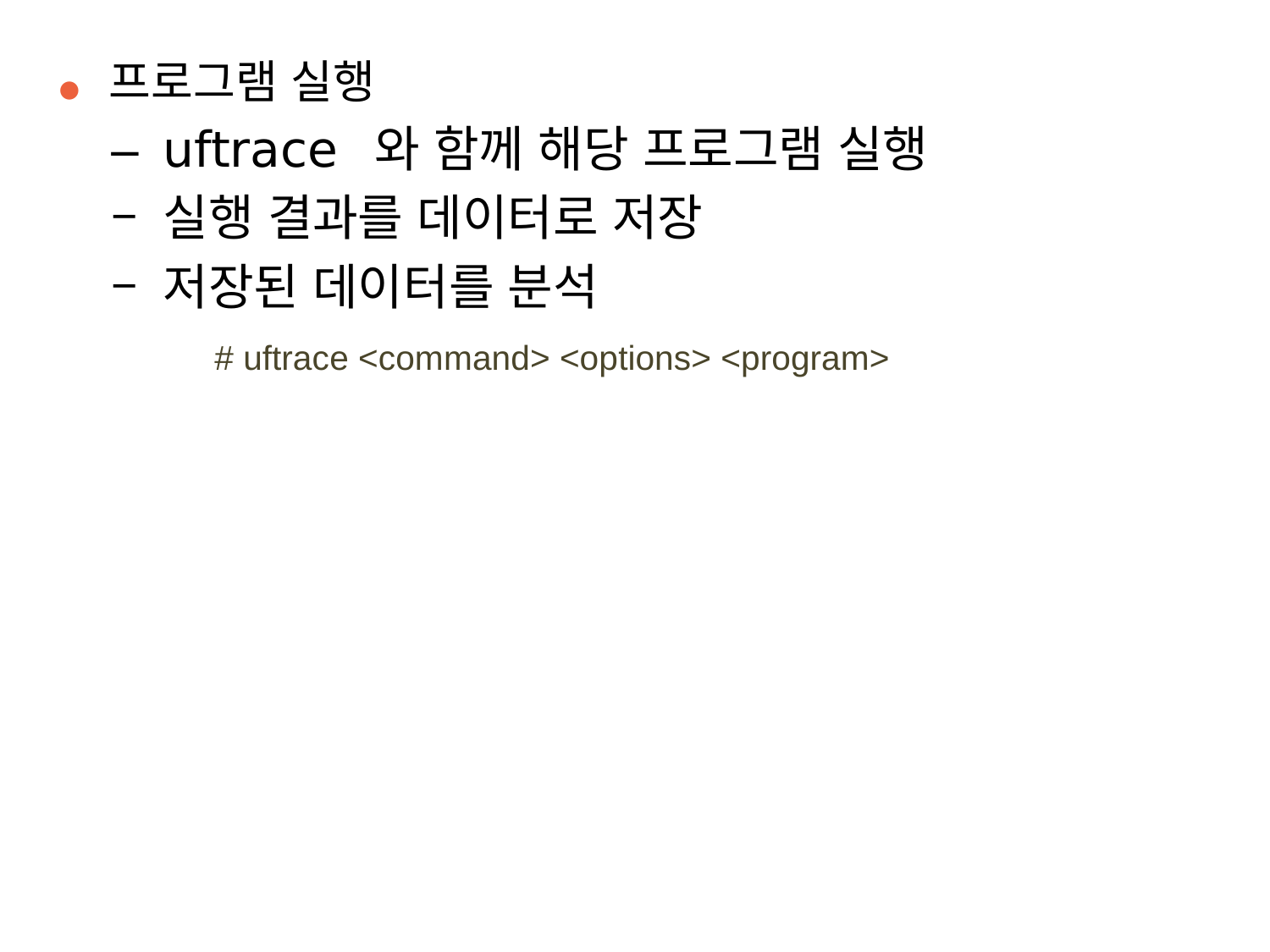

●  프로그램 실행
– uftrace 와 함께 해당 프로그램 실행
– 실행 결과를 데이터로 저장
– 저장된 데이터를 분석
# uftrace <command> <options> <program>